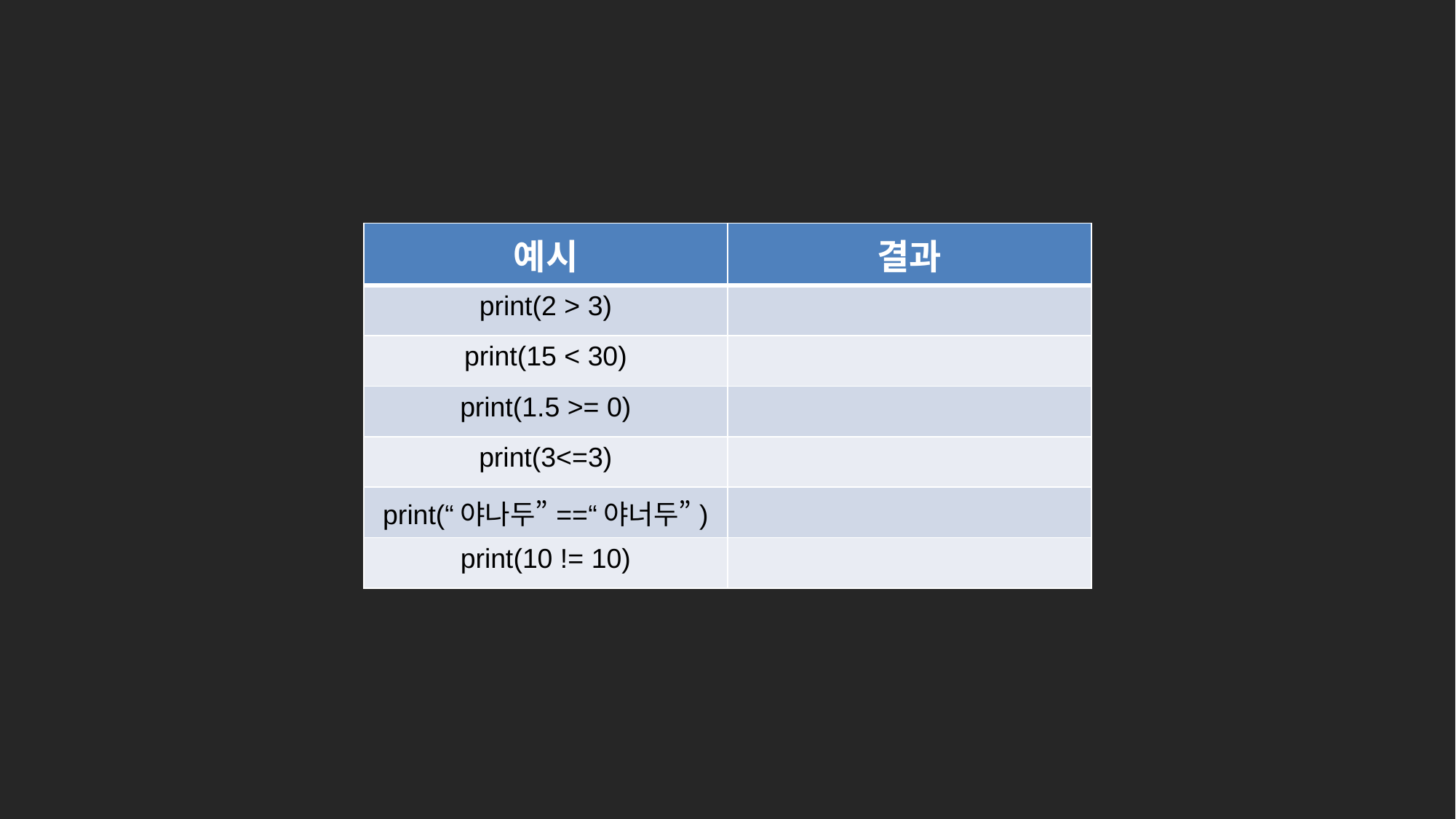

| 예시 | 결과 |
| --- | --- |
| print(2 > 3) |  |
| print(15 < 30) |  |
| print(1.5 >= 0) |  |
| print(3<=3) |  |
| print(“야나두”==“야너두”) |  |
| print(10 != 10) |  |